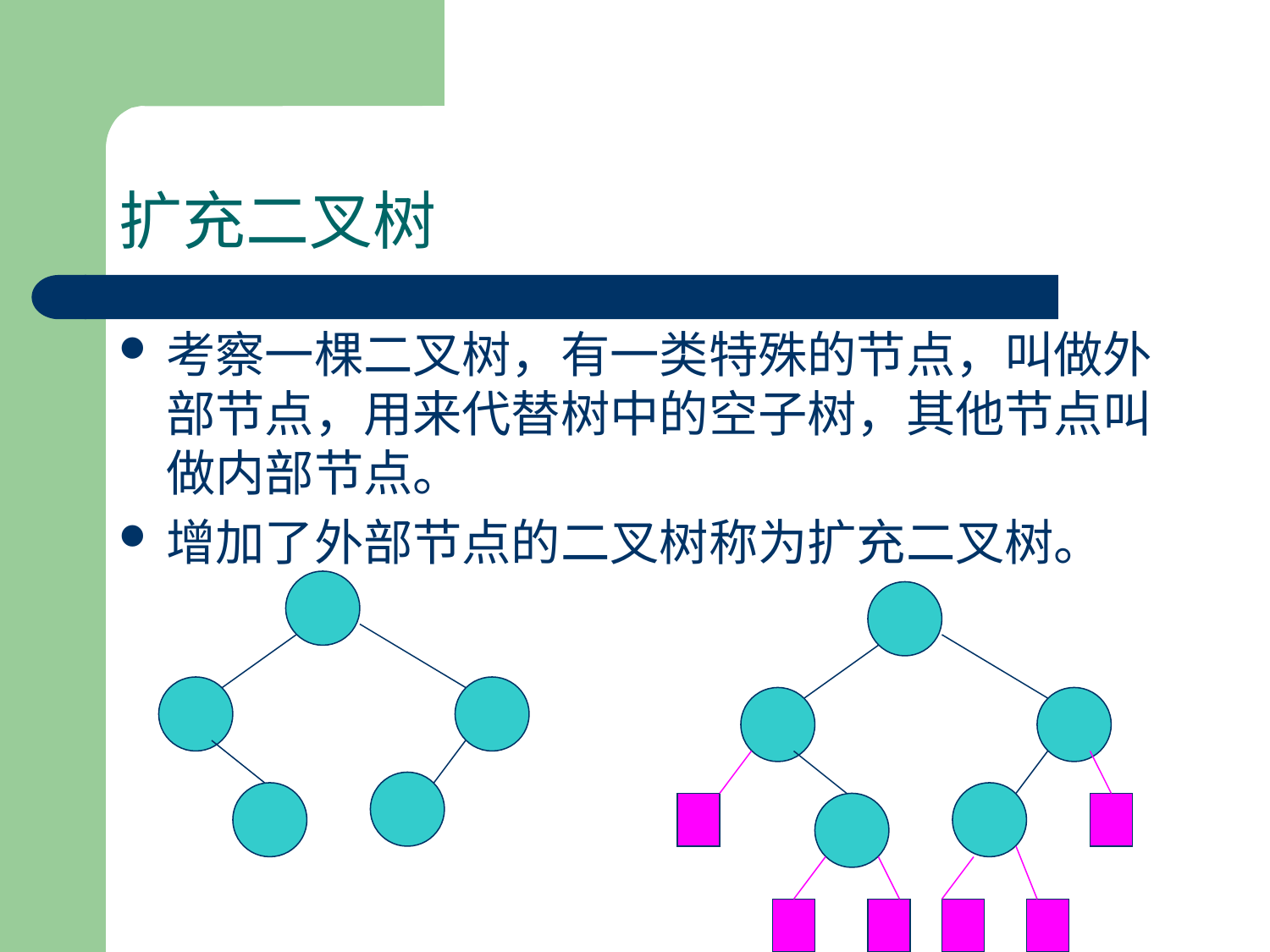

# 扩充二叉树
考察一棵二叉树，有一类特殊的节点，叫做外部节点，用来代替树中的空子树，其他节点叫做内部节点。
增加了外部节点的二叉树称为扩充二叉树。